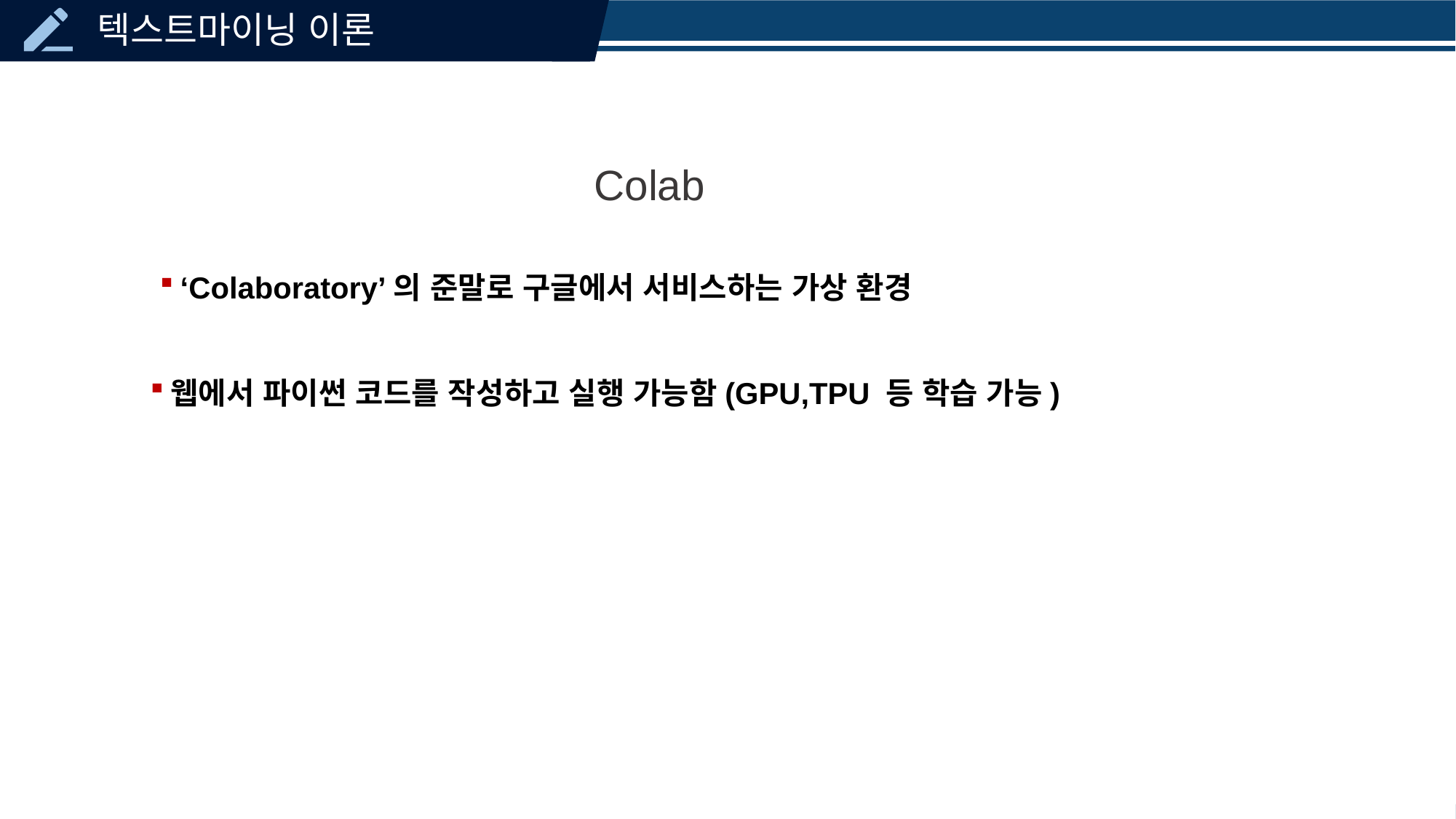

Colab
‘Colaboratory’의 준말로 구글에서 서비스하는 가상 환경
웹에서 파이썬 코드를 작성하고 실행 가능함(GPU,TPU 등 학습 가능)